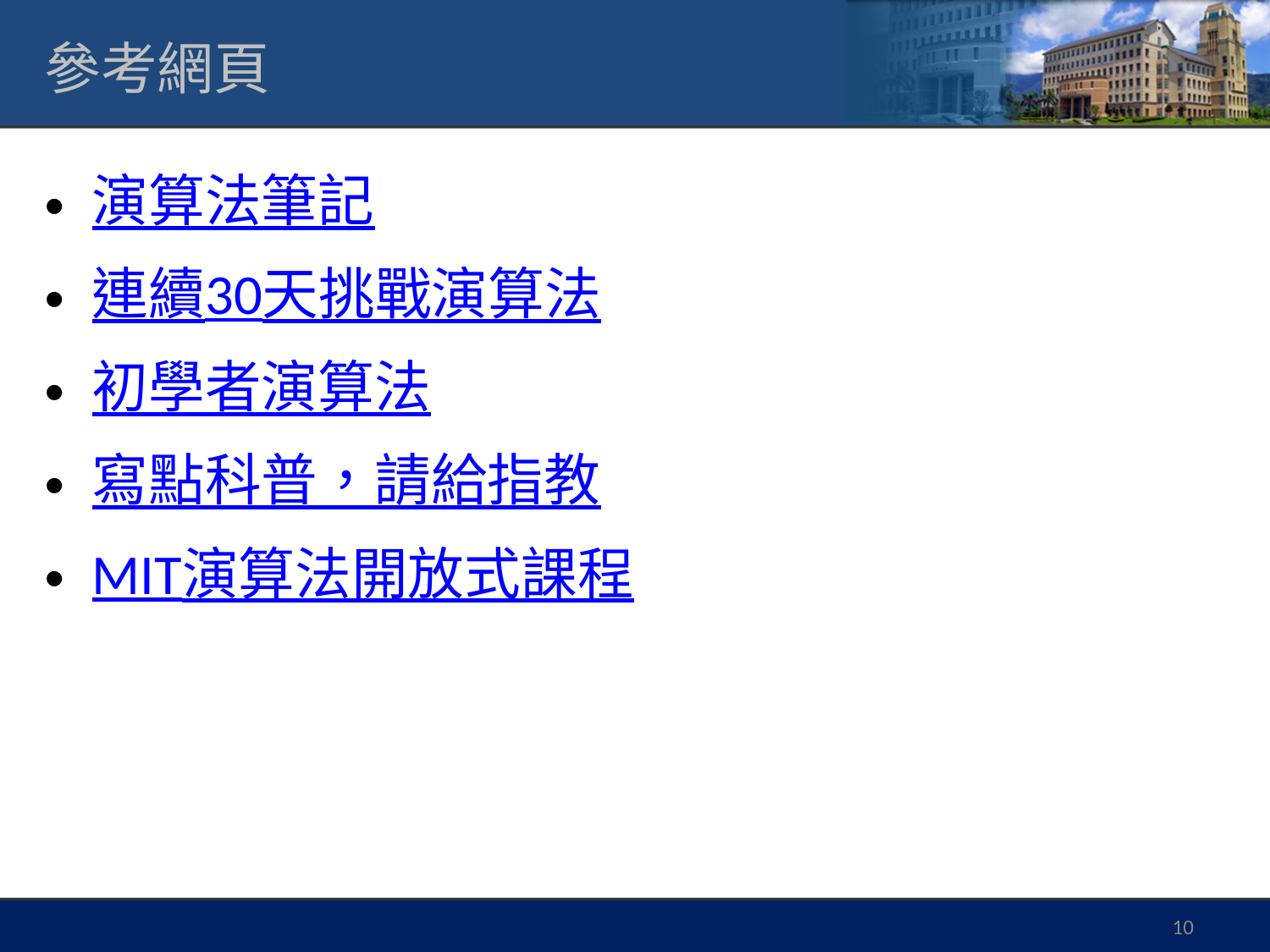

# 參考網頁
演算法筆記
連續30天挑戰演算法
初學者演算法
寫點科普，請給指教
MIT演算法開放式課程
10